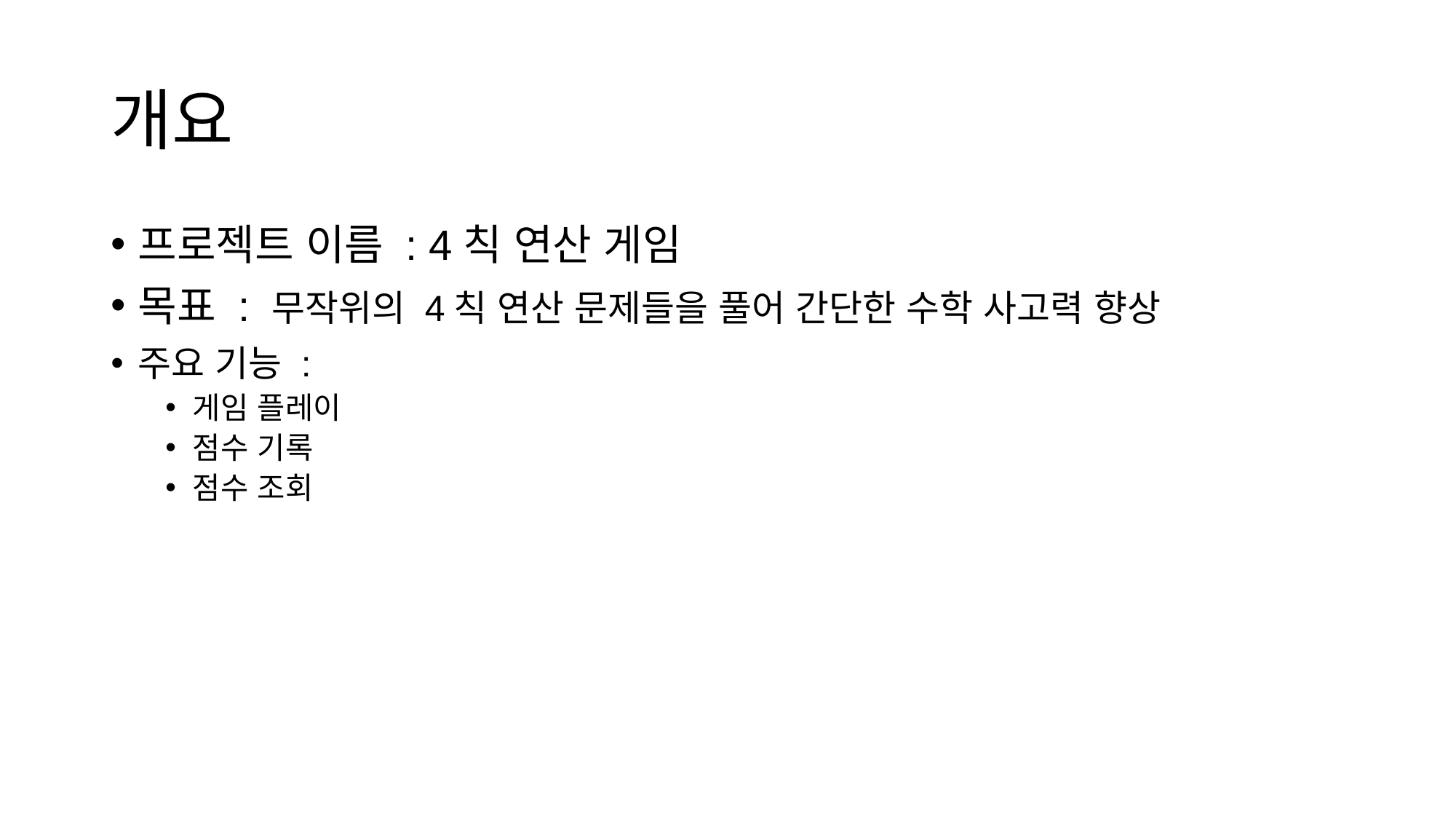

# 개요
프로젝트 이름 : 4칙 연산 게임
목표 : 무작위의 4칙 연산 문제들을 풀어 간단한 수학 사고력 향상
주요 기능 :
게임 플레이
점수 기록
점수 조회